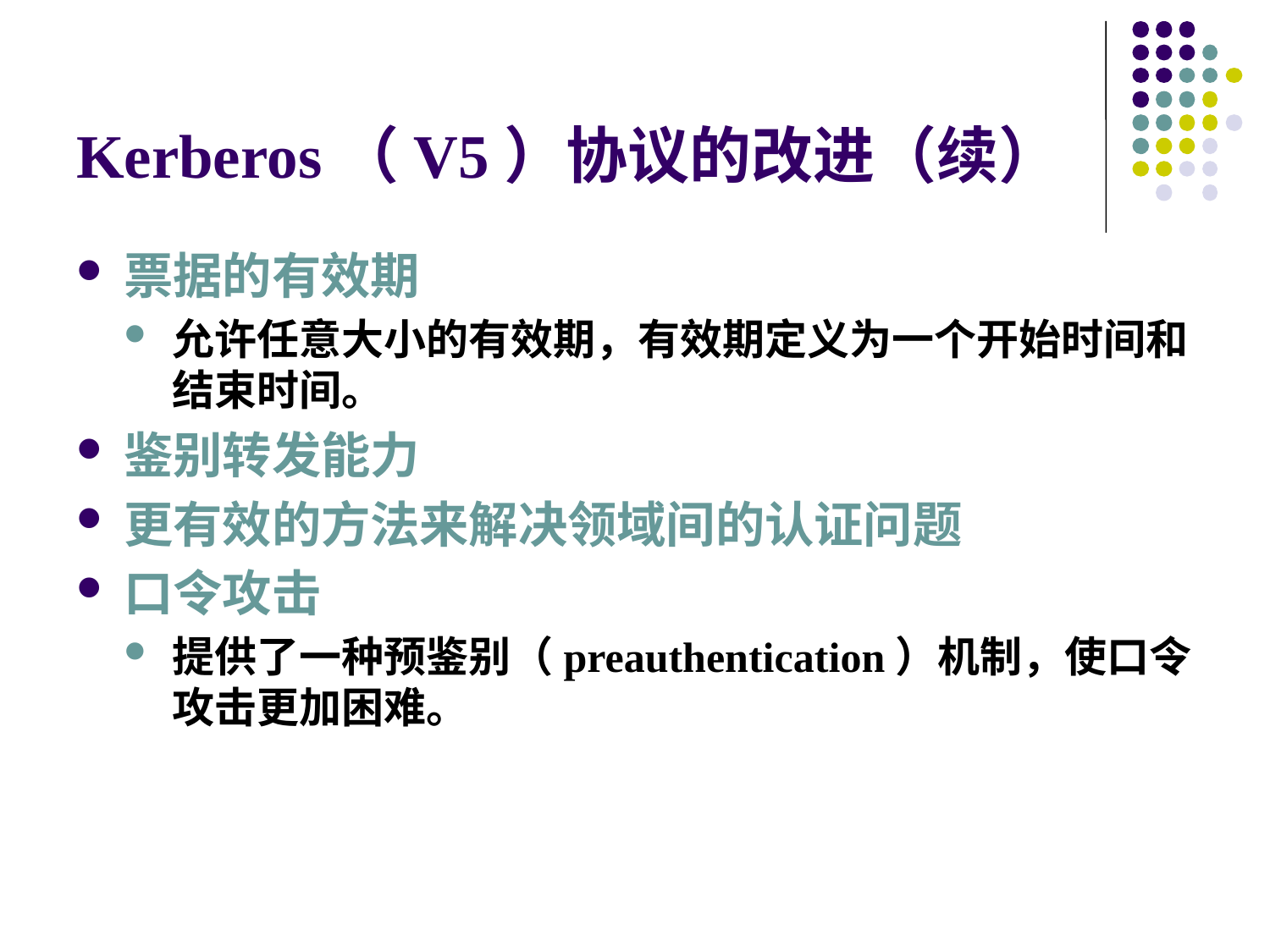

# Kerberos（V5）协议的改进（续）
票据的有效期
允许任意大小的有效期，有效期定义为一个开始时间和结束时间。
鉴别转发能力
更有效的方法来解决领域间的认证问题
口令攻击
提供了一种预鉴别（preauthentication）机制，使口令攻击更加困难。